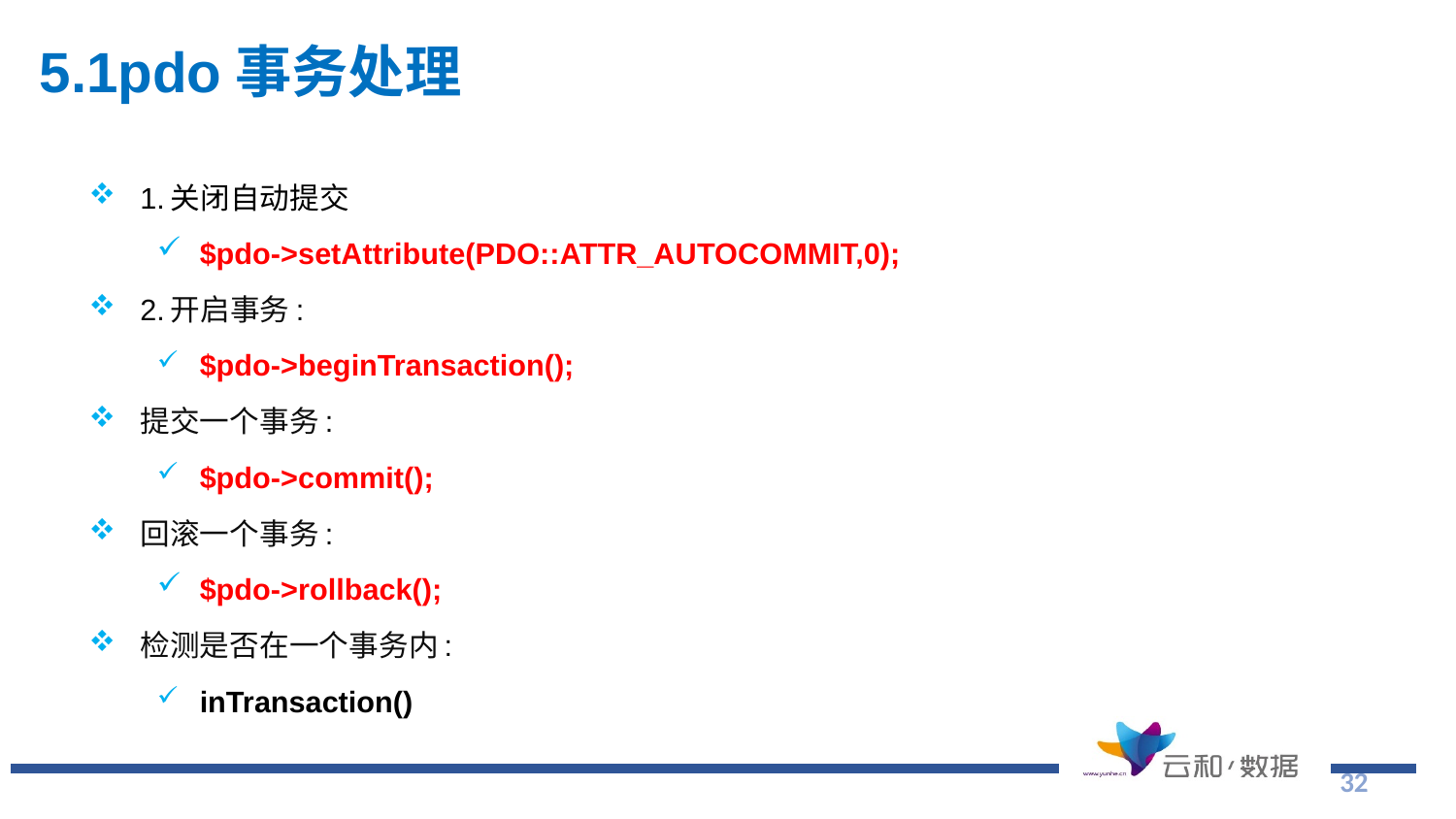

# 5.1pdo事务处理
1.关闭自动提交
$pdo->setAttribute(PDO::ATTR_AUTOCOMMIT,0);
2.开启事务:
$pdo->beginTransaction();
提交一个事务:
$pdo->commit();
回滚一个事务:
$pdo->rollback();
检测是否在一个事务内:
inTransaction()

32